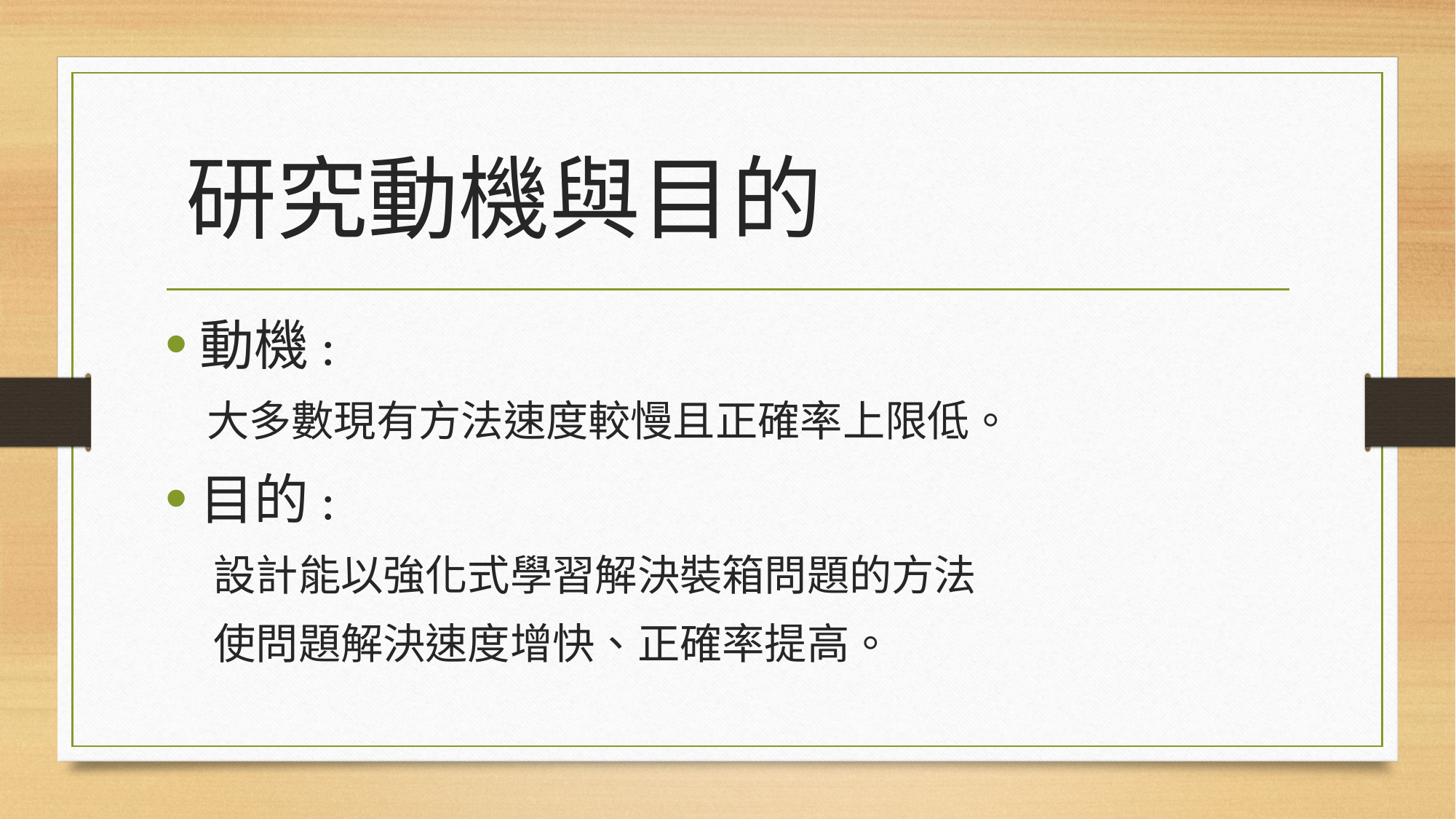

# 研究動機與目的
動機:
    大多數現有方法速度較慢且正確率上限低。
目的:
    設計能以強化式學習解決裝箱問題的方法
    使問題解決速度增快、正確率提高。